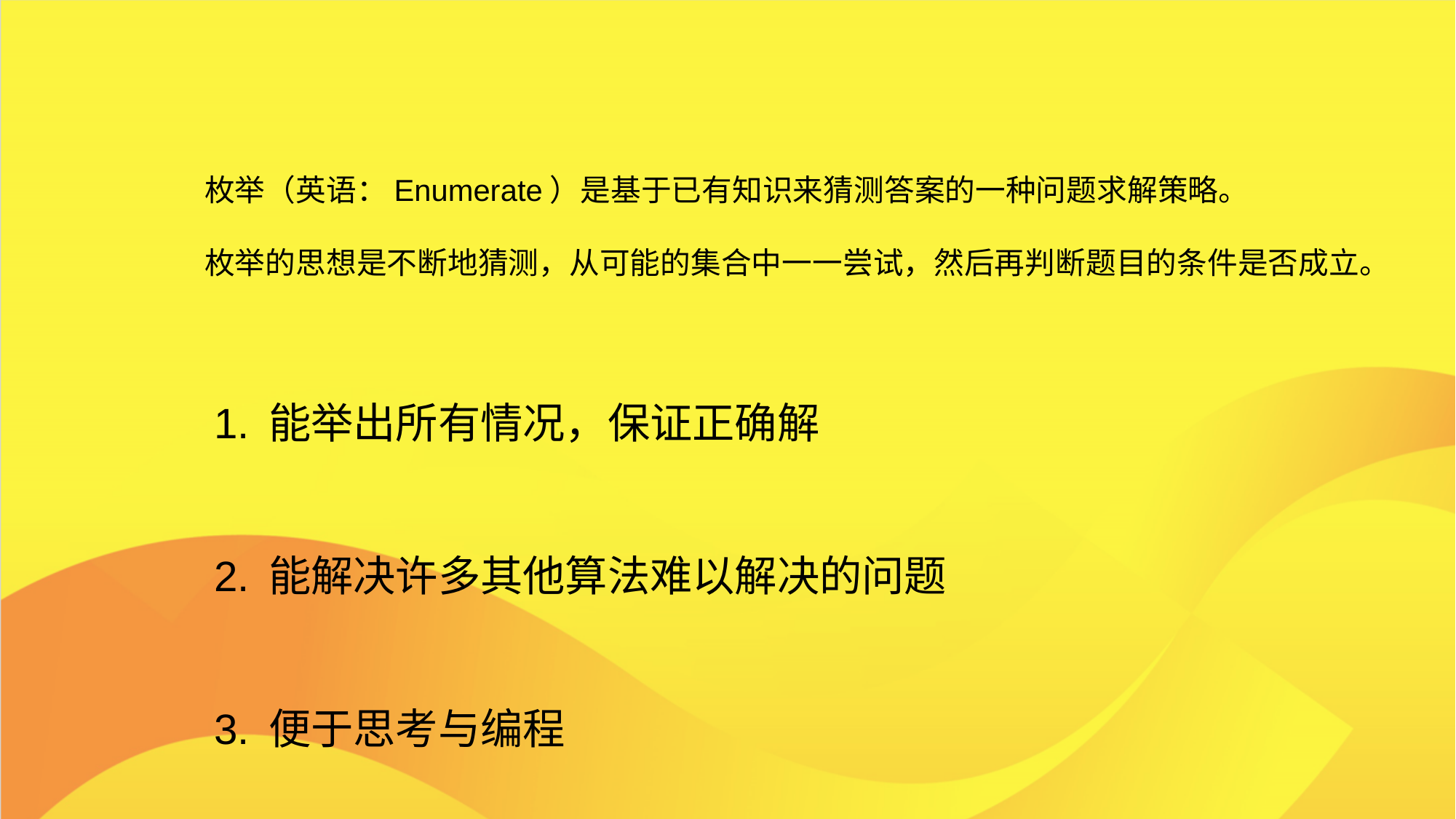

枚举（英语：Enumerate）是基于已有知识来猜测答案的一种问题求解策略。
枚举的思想是不断地猜测，从可能的集合中一一尝试，然后再判断题目的条件是否成立。
能举出所有情况，保证正确解
能解决许多其他算法难以解决的问题
便于思考与编程